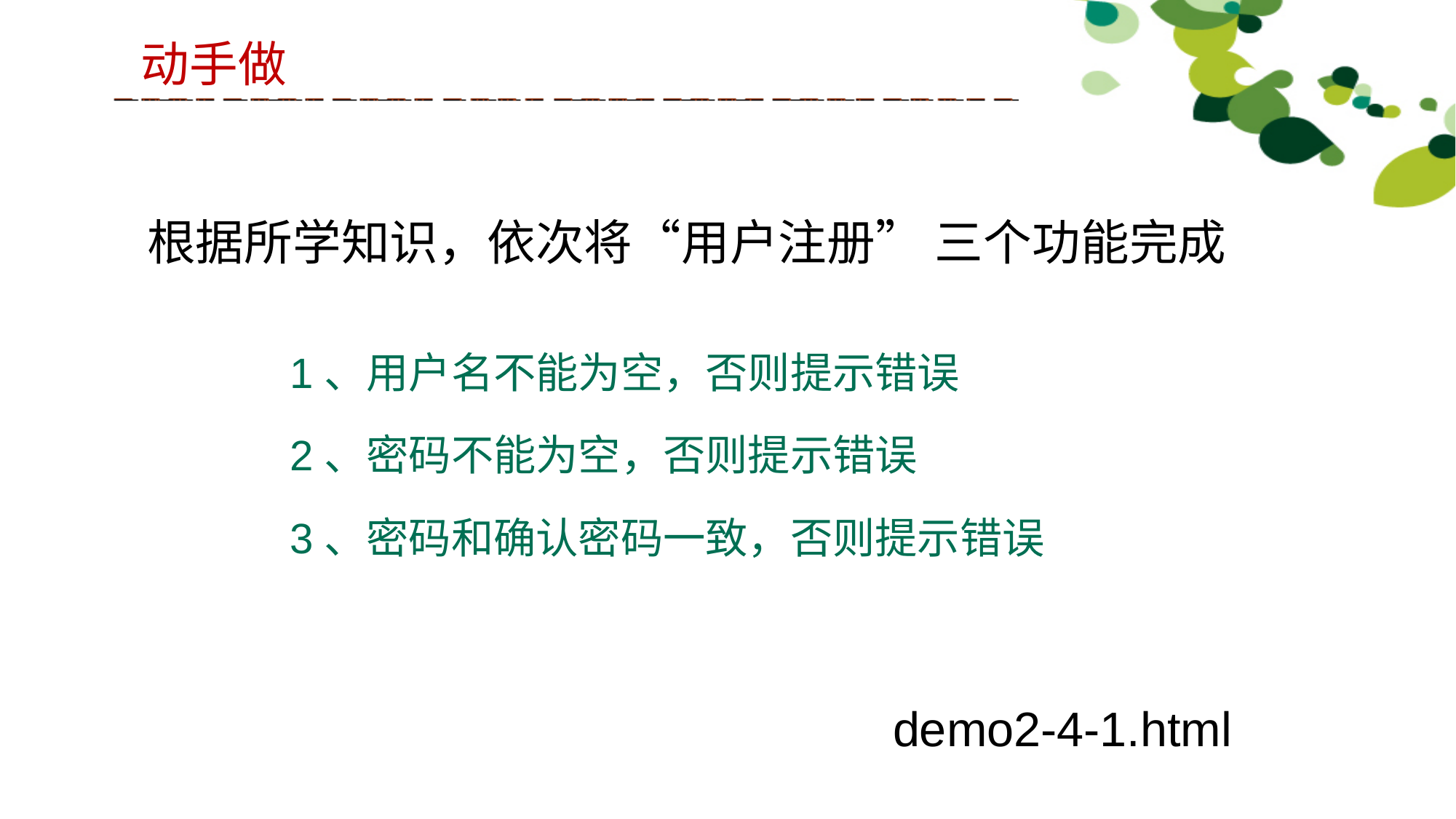

动手做
根据所学知识，依次将“用户注册” 三个功能完成
1、用户名不能为空，否则提示错误
2、密码不能为空，否则提示错误
3、密码和确认密码一致，否则提示错误
demo2-4-1.html